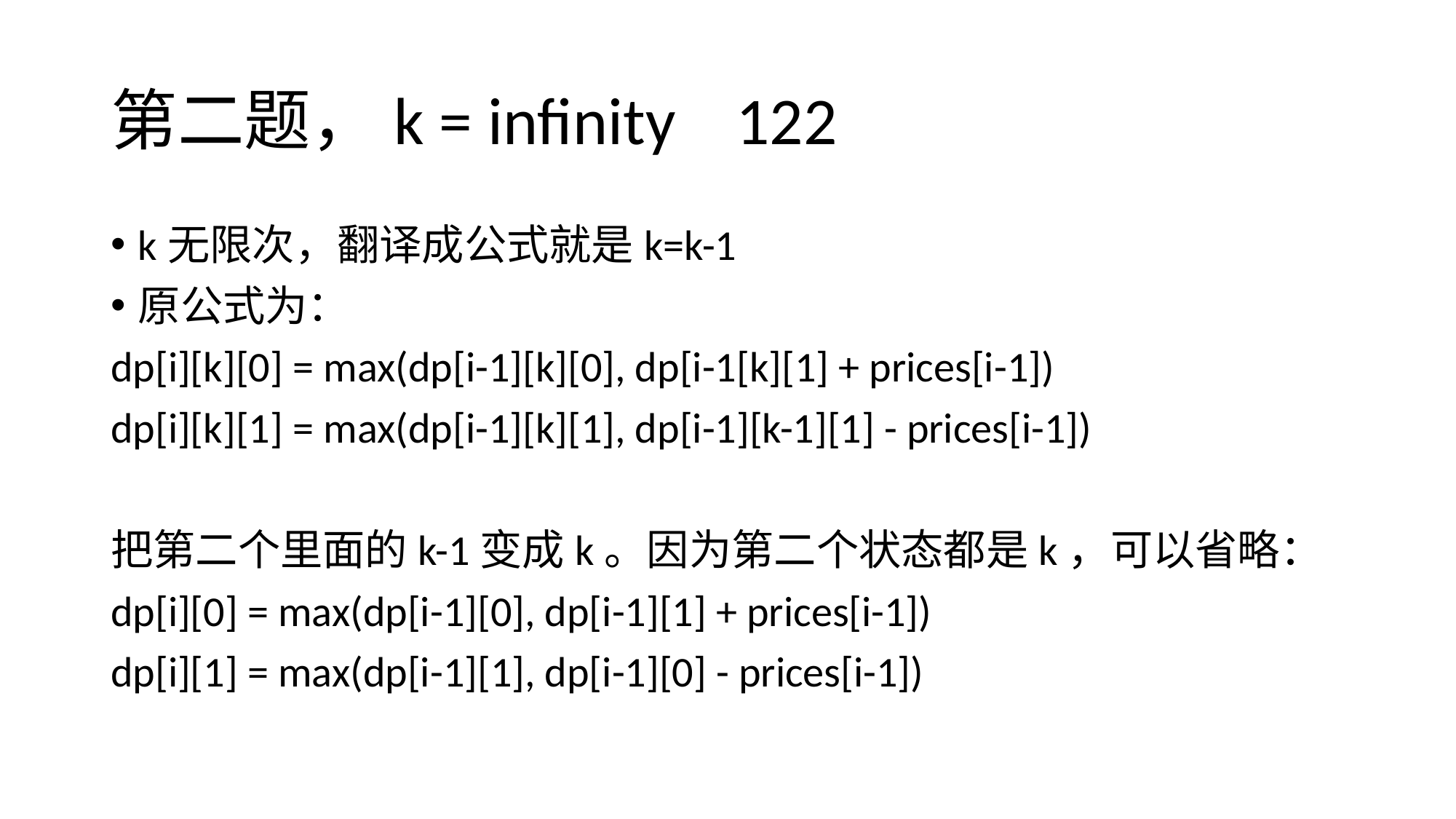

# 第二题，k = infinity    122
k无限次，翻译成公式就是k=k-1
原公式为：
dp[i][k][0] = max(dp[i-1][k][0], dp[i-1[k][1] + prices[i-1])
dp[i][k][1] = max(dp[i-1][k][1], dp[i-1][k-1][1] - prices[i-1])

把第二个里面的k-1变成k。因为第二个状态都是k，可以省略：
dp[i][0] = max(dp[i-1][0], dp[i-1][1] + prices[i-1])
dp[i][1] = max(dp[i-1][1], dp[i-1][0] - prices[i-1])